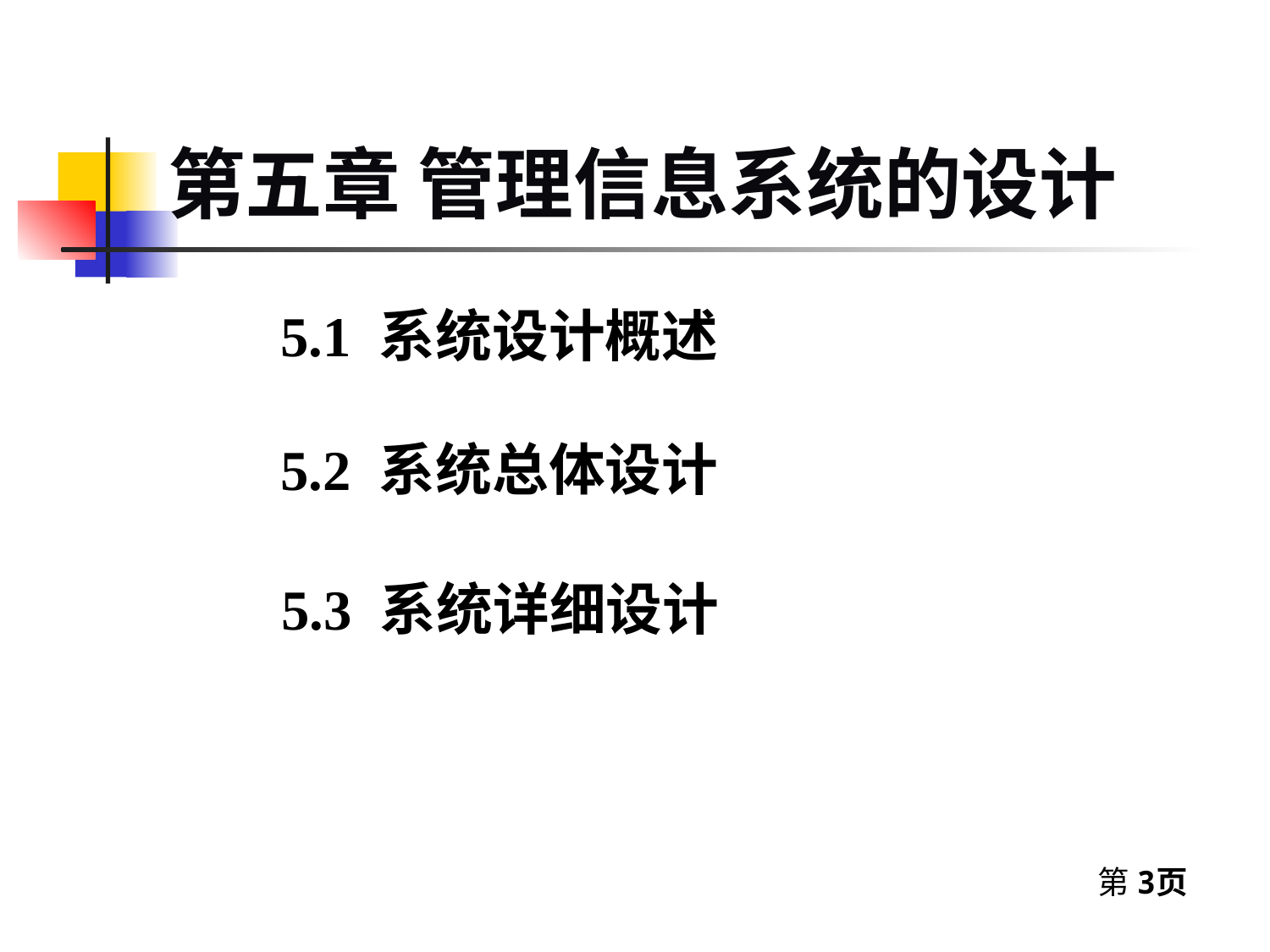

# 第五章 管理信息系统的设计
 5.1 系统设计概述
 5.2 系统总体设计
 5.3 系统详细设计